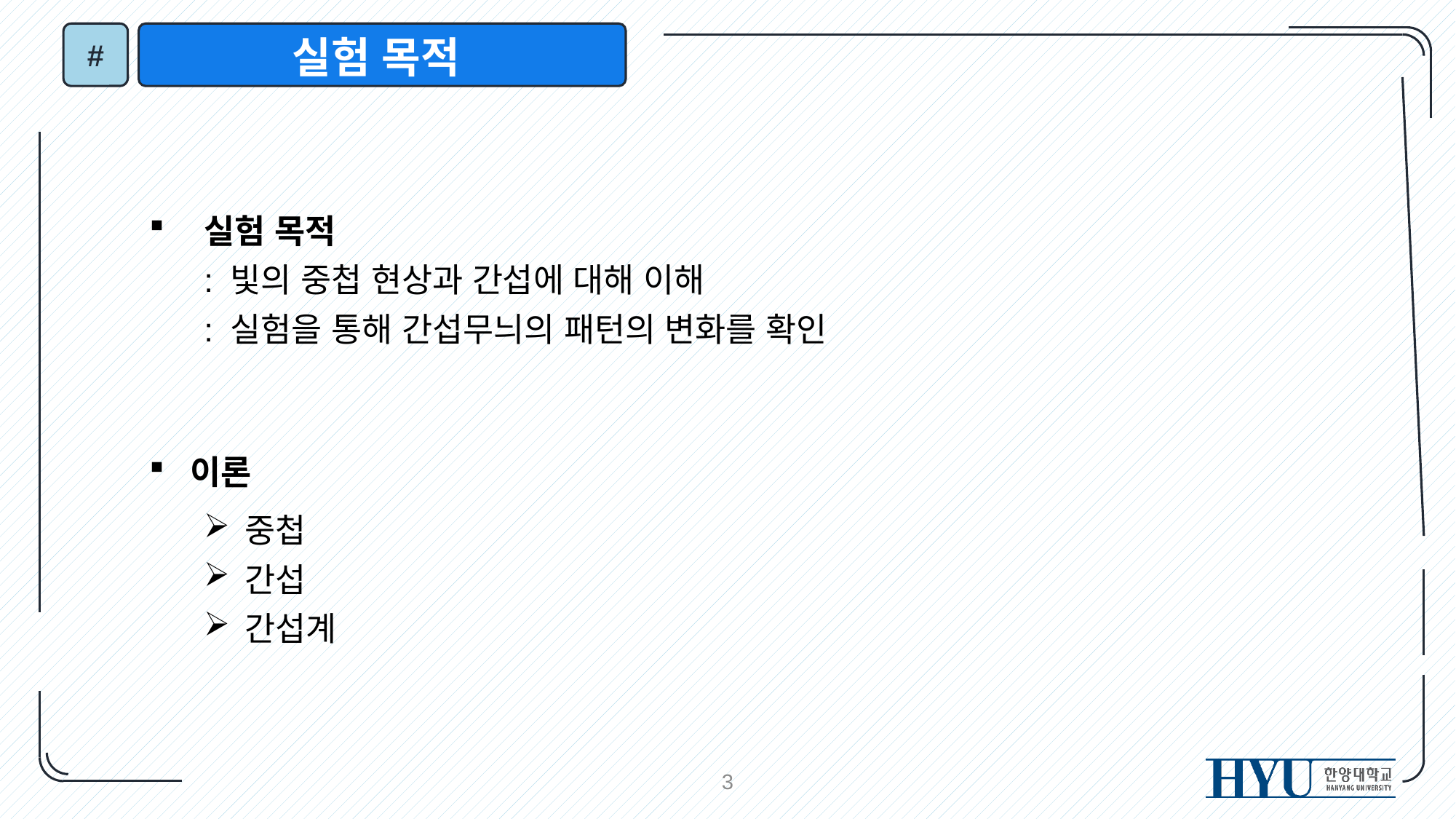

#
실험 목적

실험 목적

: 빛의 중첩 현상과 간섭에 대해 이해

: 실험을 통해 간섭무늬의 패턴의 변화를 확인
이론

중첩

간섭

간섭계
3